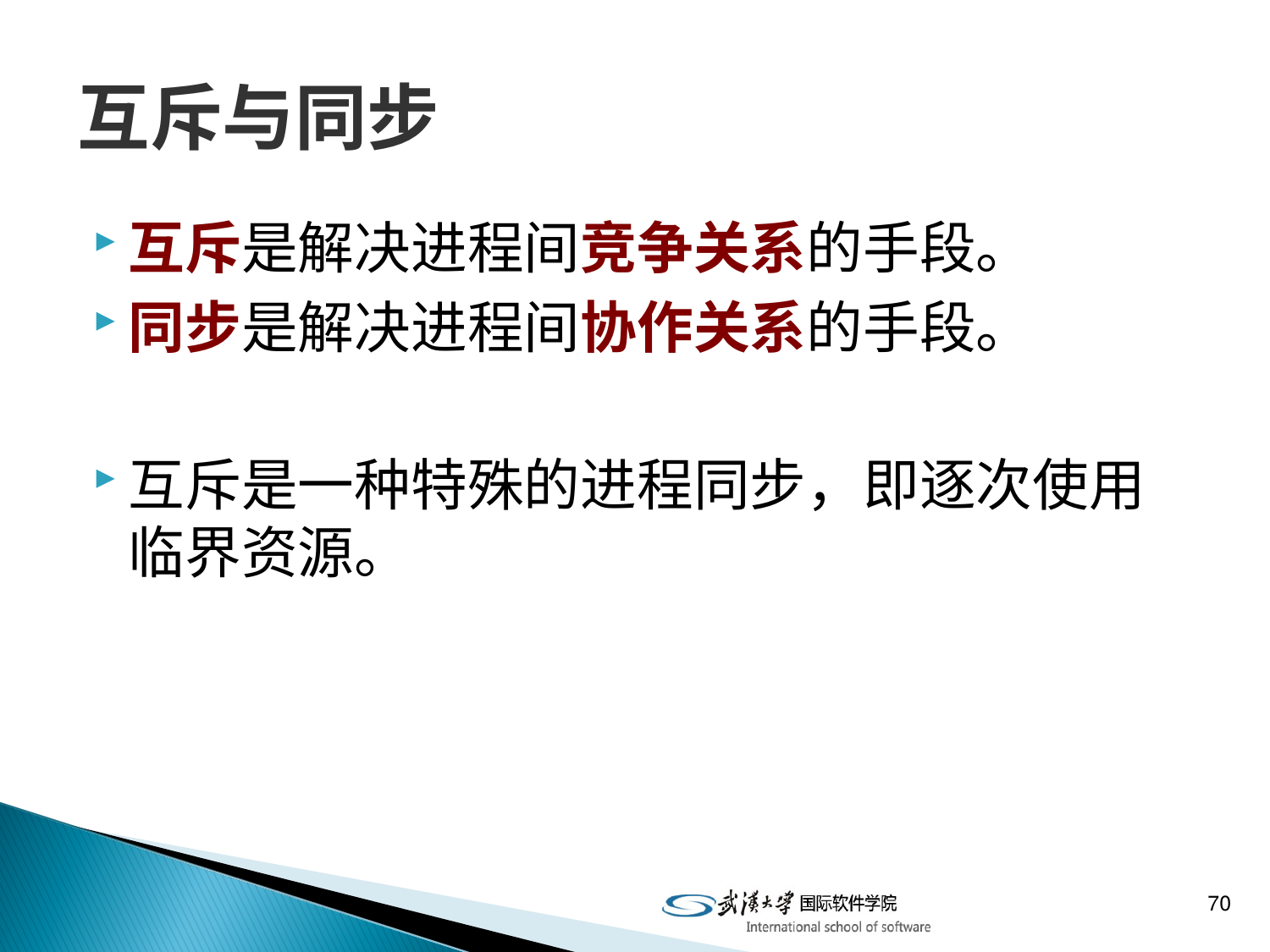

# 互斥与同步
互斥是解决进程间竞争关系的手段。
同步是解决进程间协作关系的手段。

互斥是一种特殊的进程同步，即逐次使用临界资源。